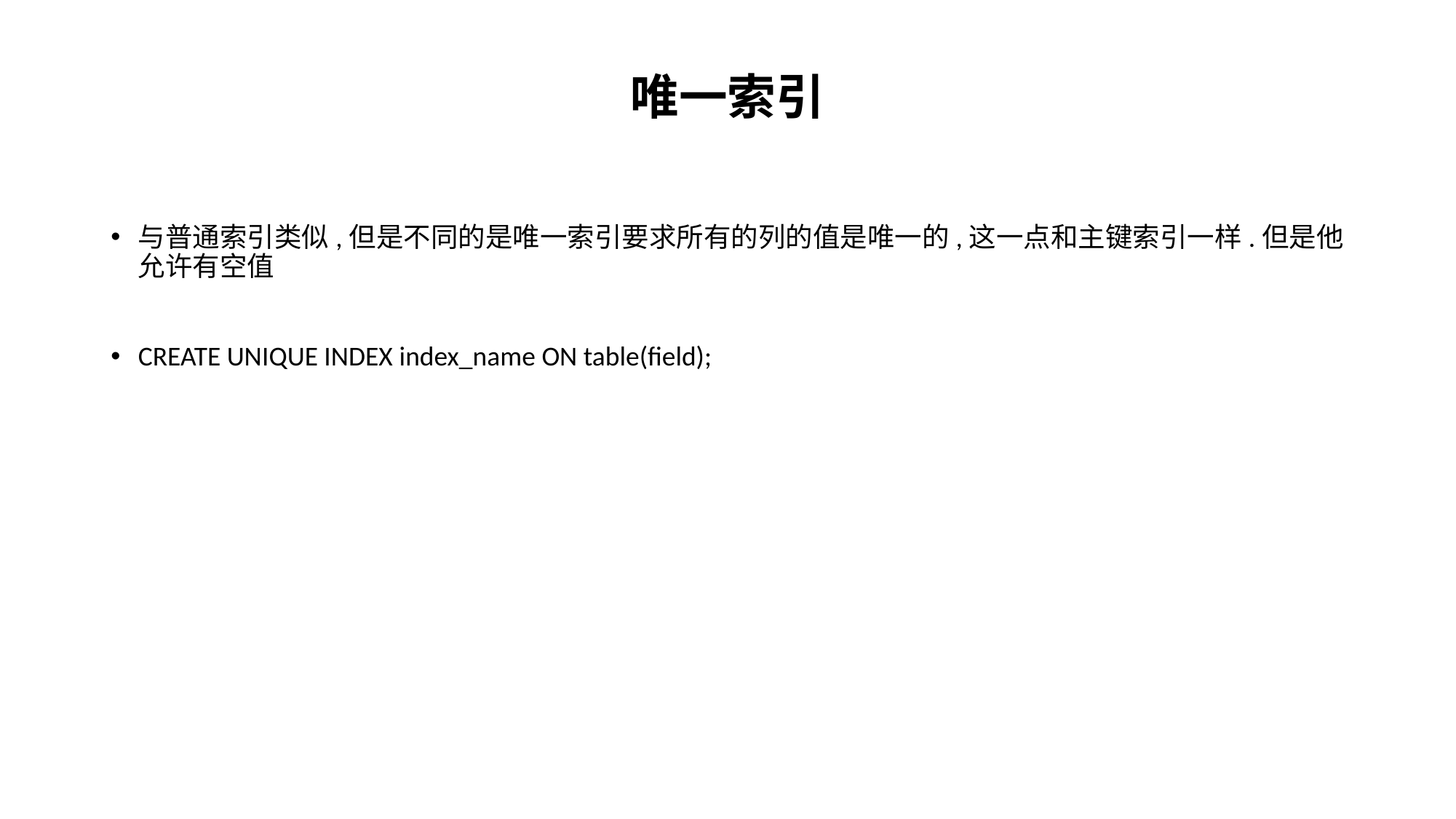

# 唯一索引
与普通索引类似,但是不同的是唯一索引要求所有的列的值是唯一的,这一点和主键索引一样.但是他允许有空值

CREATE UNIQUE INDEX index_name ON table(field);